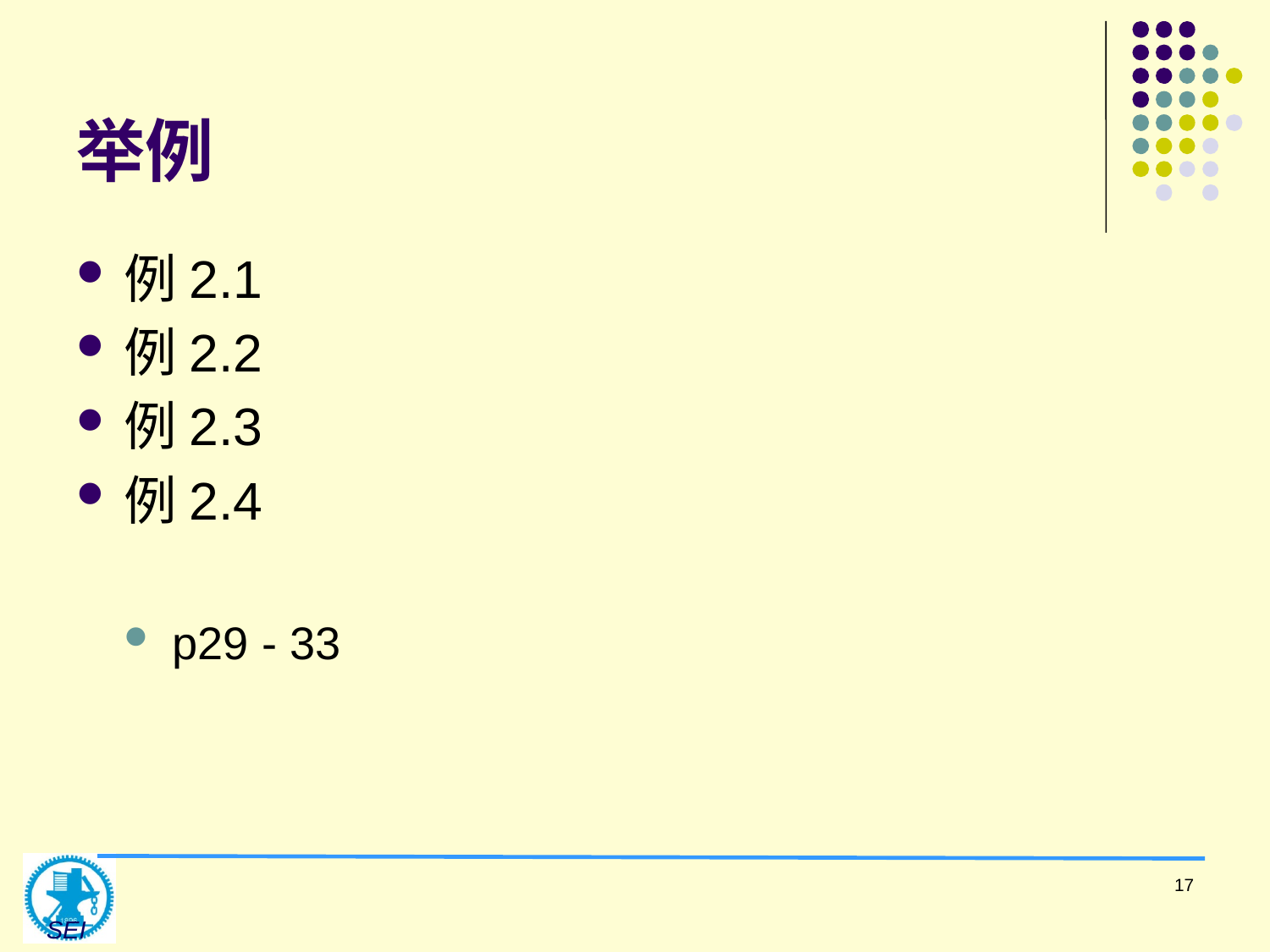

# 举例
例2.1
例2.2
例2.3
例2.4

p29 - 33
17